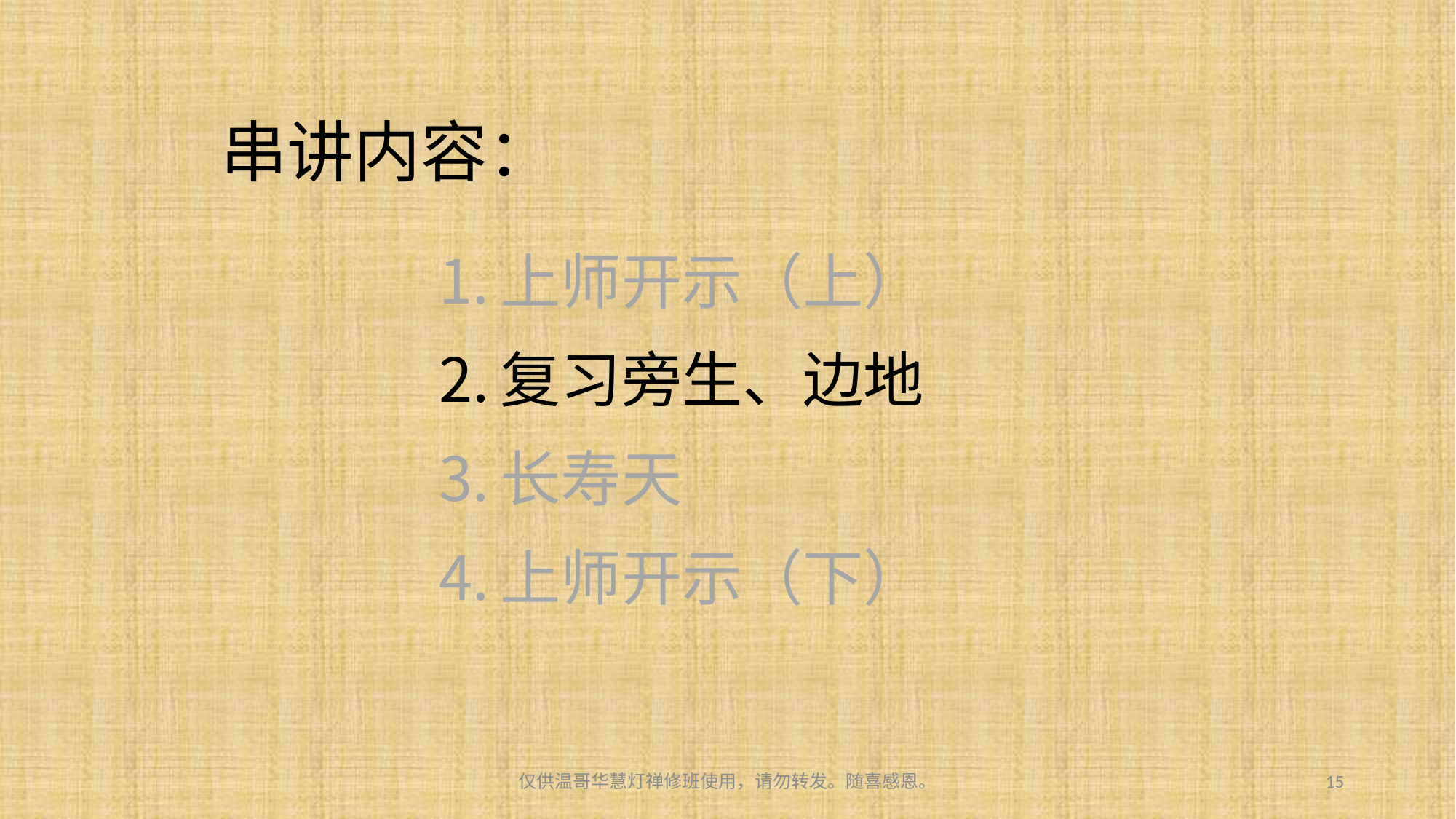

# 串讲内容：
上师开示（上）
复习旁生、边地
长寿天
上师开示（下）
仅供温哥华慧灯禅修班使用，请勿转发。随喜感恩。
15